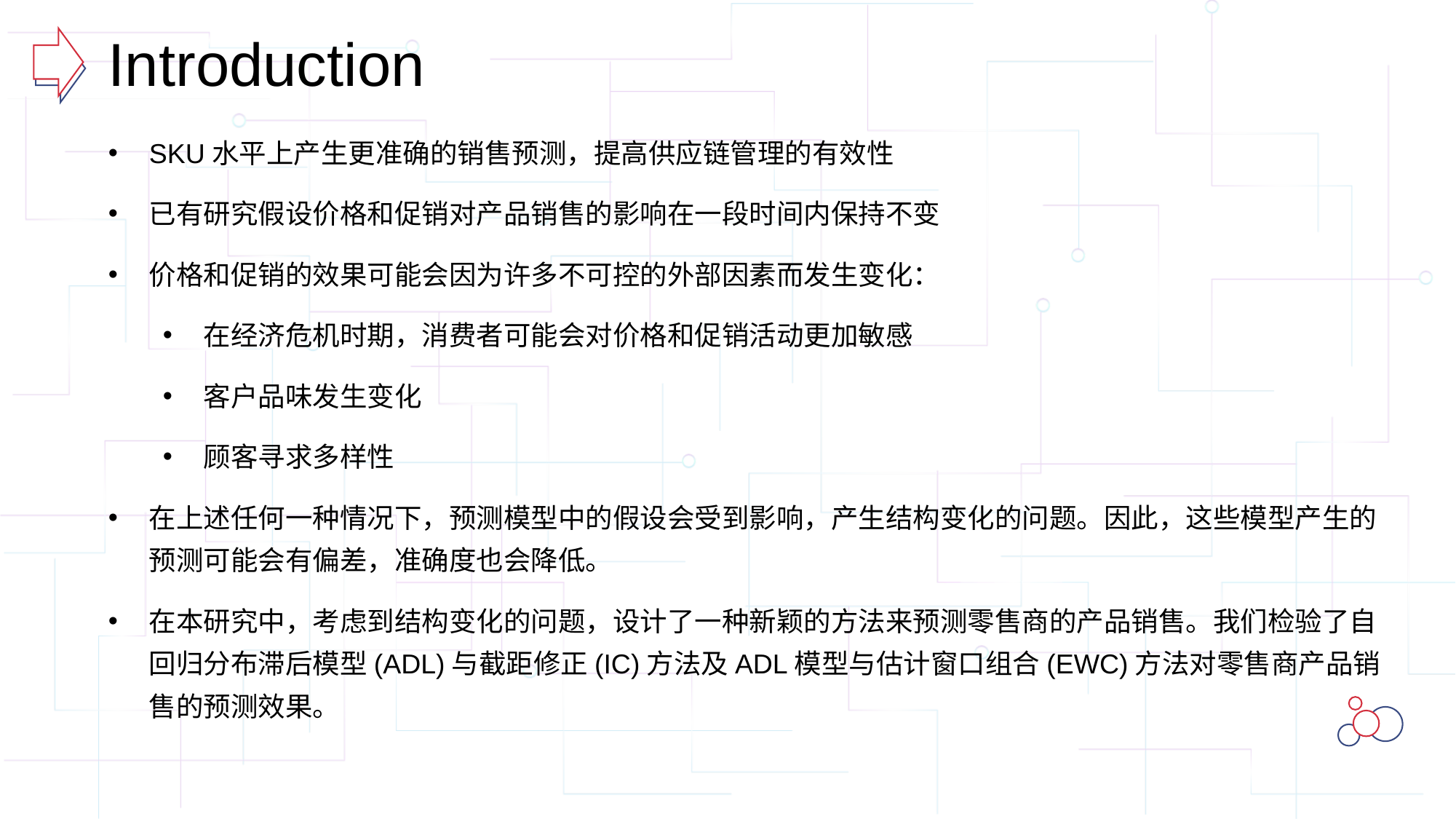

Introduction
SKU水平上产生更准确的销售预测，提高供应链管理的有效性
已有研究假设价格和促销对产品销售的影响在一段时间内保持不变
价格和促销的效果可能会因为许多不可控的外部因素而发生变化：
在经济危机时期，消费者可能会对价格和促销活动更加敏感
客户品味发生变化
顾客寻求多样性
在上述任何一种情况下，预测模型中的假设会受到影响，产生结构变化的问题。因此，这些模型产生的预测可能会有偏差，准确度也会降低。
在本研究中，考虑到结构变化的问题，设计了一种新颖的方法来预测零售商的产品销售。我们检验了自回归分布滞后模型(ADL)与截距修正(IC)方法及ADL模型与估计窗口组合(EWC)方法对零售商产品销售的预测效果。